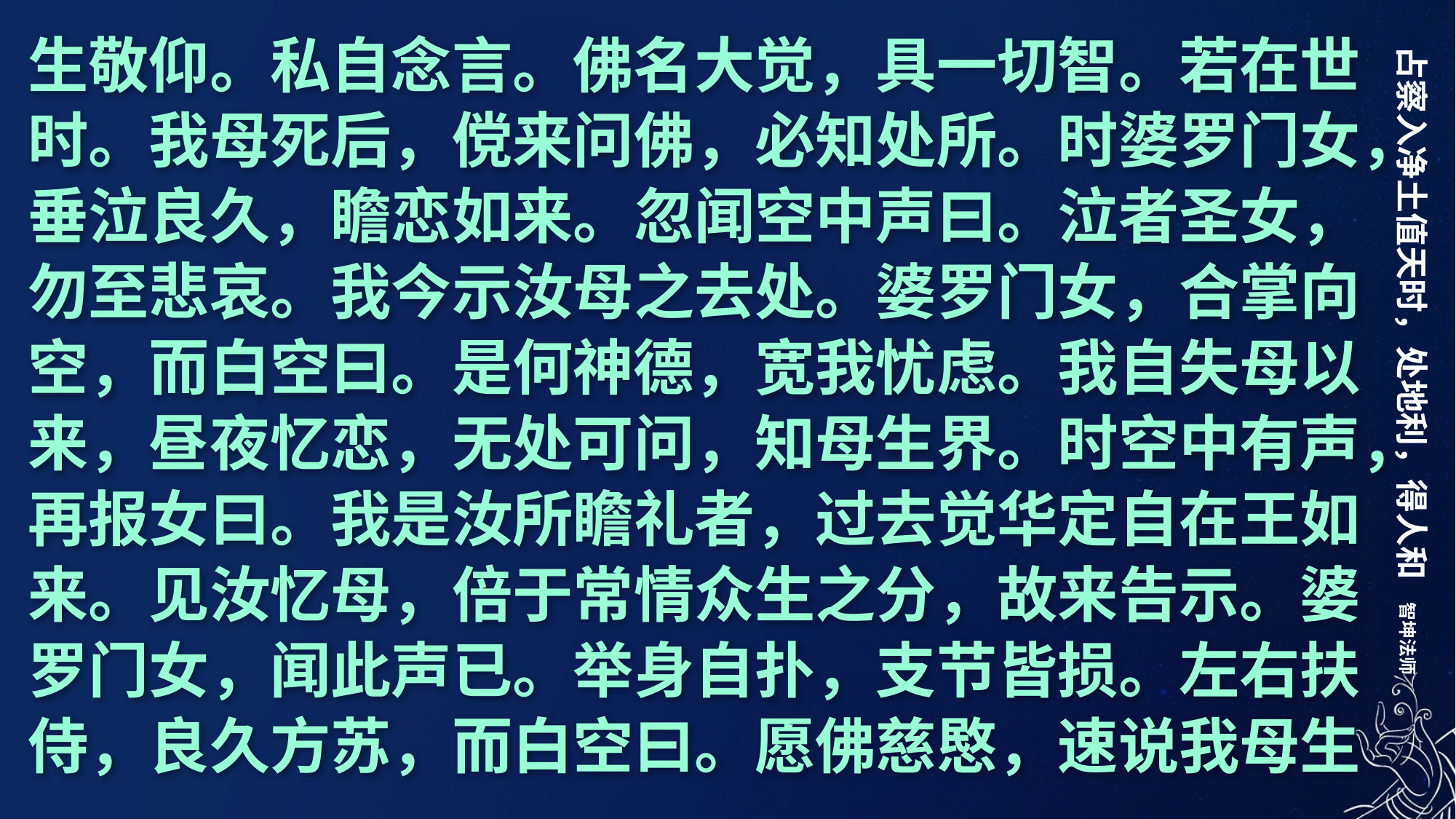

生敬仰。私自念言。佛名大觉，具一切智。若在世时。我母死后，傥来问佛，必知处所。时婆罗门女，垂泣良久，瞻恋如来。忽闻空中声曰。泣者圣女，勿至悲哀。我今示汝母之去处。婆罗门女，合掌向空，而白空曰。是何神德，宽我忧虑。我自失母以来，昼夜忆恋，无处可问，知母生界。时空中有声，再报女曰。我是汝所瞻礼者，过去觉华定自在王如来。见汝忆母，倍于常情众生之分，故来告示。婆罗门女，闻此声已。举身自扑，支节皆损。左右扶侍，良久方苏，而白空曰。愿佛慈愍，速说我母生